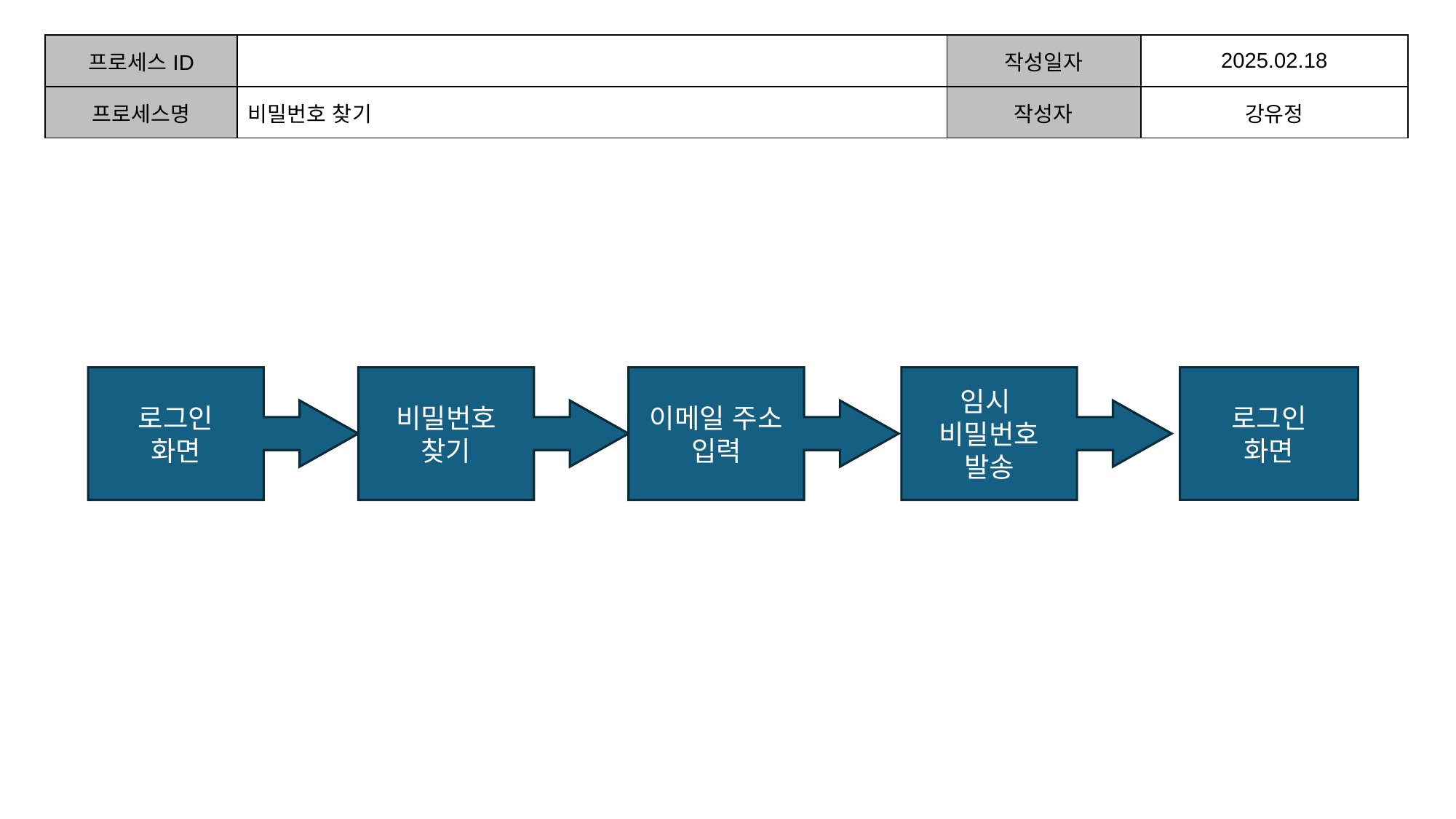

| 프로세스ID |  | 작성일자 | 2025.02.18 |
| --- | --- | --- | --- |
| 프로세스명 | 비밀번호 찾기 | 작성자 | 강유정 |
|  |  |  |  |
로그인
화면
비밀번호
찾기
이메일 주소
입력
임시
비밀번호
발송
로그인
화면